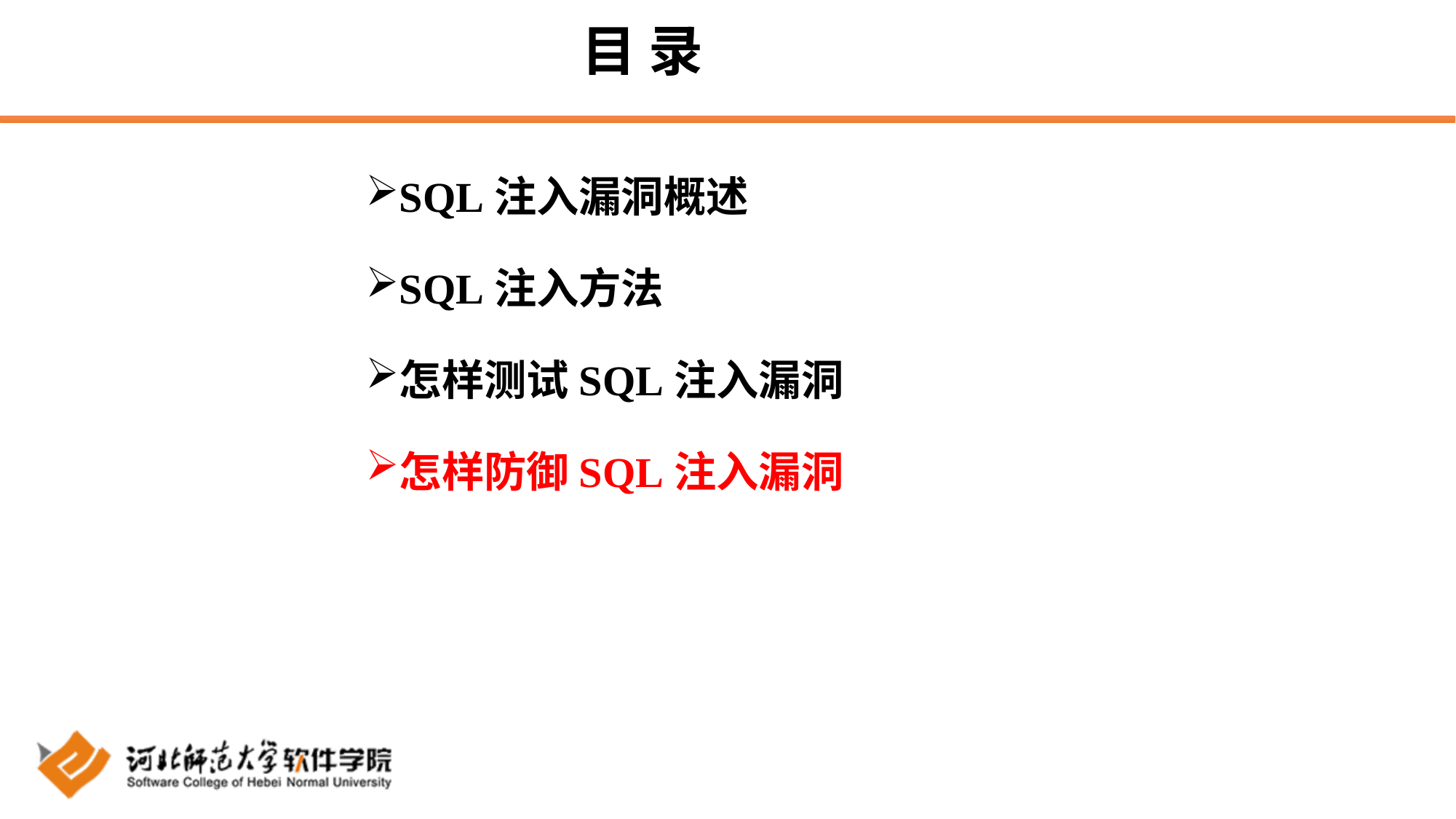

# 目 录
SQL注入漏洞概述
SQL注入方法
怎样测试SQL注入漏洞
怎样防御SQL注入漏洞